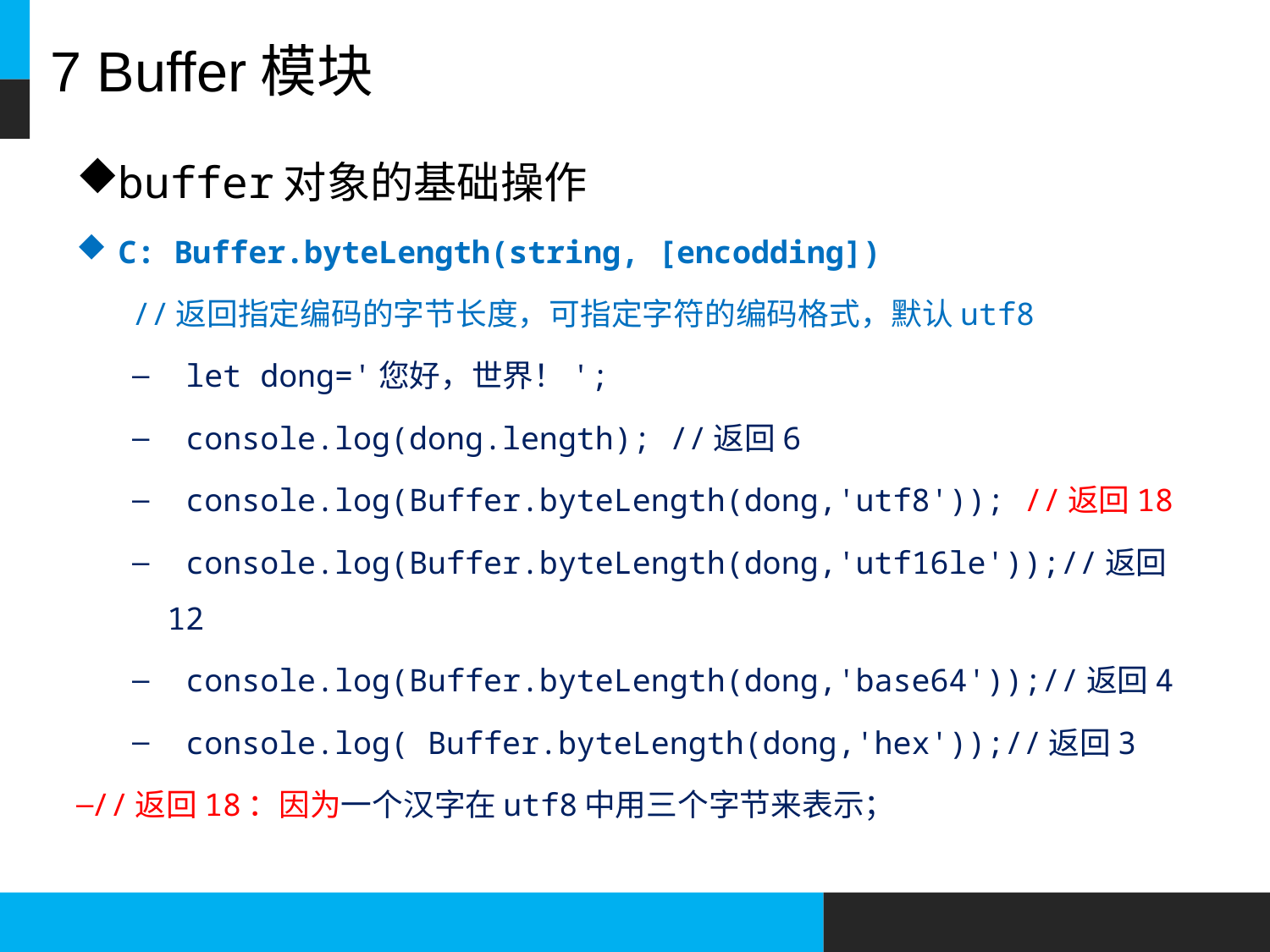

# 7 Buffer模块
buffer对象的基础操作
C: Buffer.byteLength(string, [encodding])
//返回指定编码的字节长度，可指定字符的编码格式，默认utf8
 let dong='您好，世界！';
 console.log(dong.length); //返回6
 console.log(Buffer.byteLength(dong,'utf8')); //返回18
 console.log(Buffer.byteLength(dong,'utf16le'));//返回12
 console.log(Buffer.byteLength(dong,'base64'));//返回4
 console.log( Buffer.byteLength(dong,'hex'));//返回3
//返回18：因为一个汉字在utf8中用三个字节来表示；